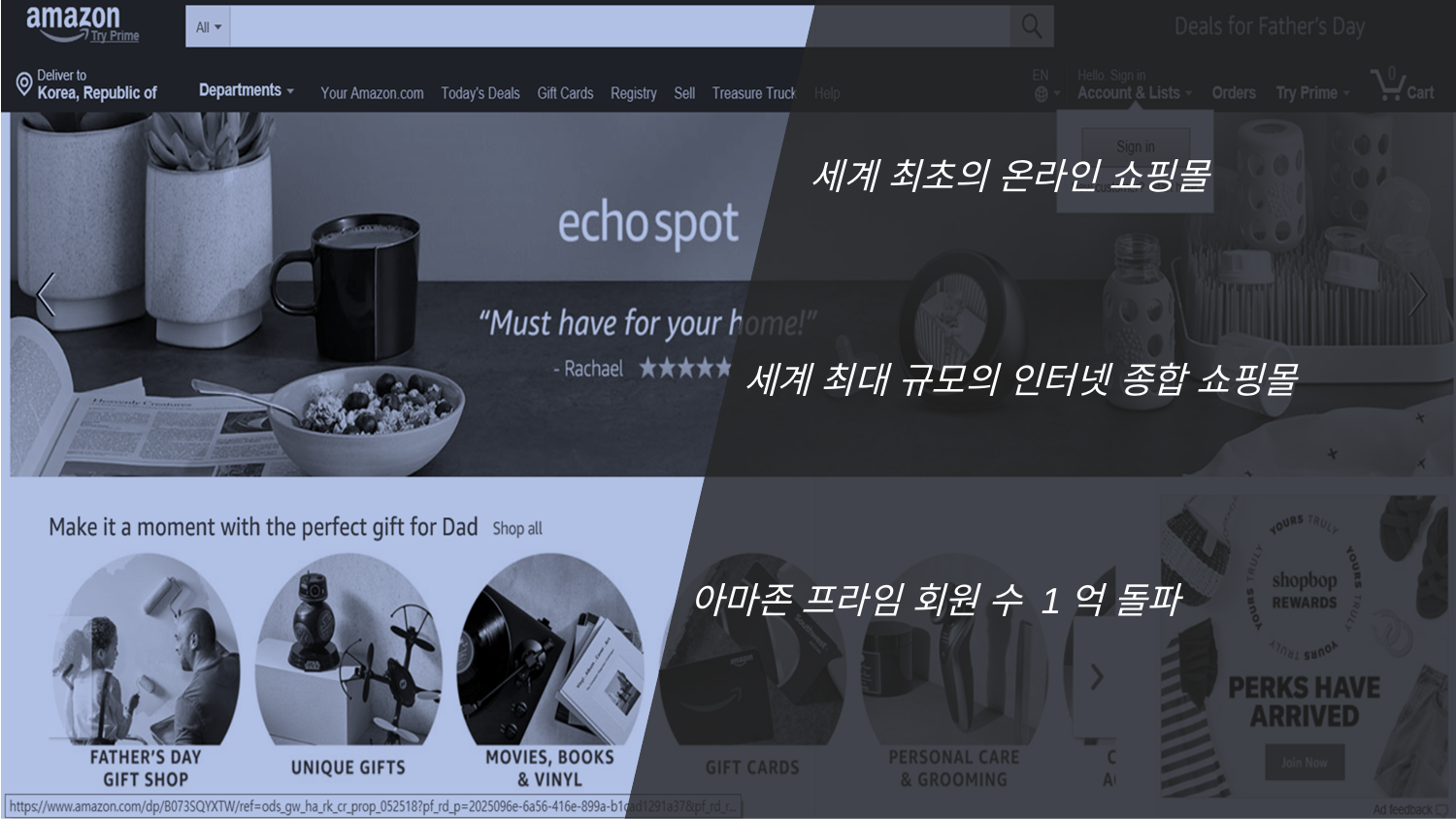

세계 최초의 온라인 쇼핑몰

 세계 최대 규모의 인터넷 종합 쇼핑몰
 아마존 프라임 회원 수 1억 돌파